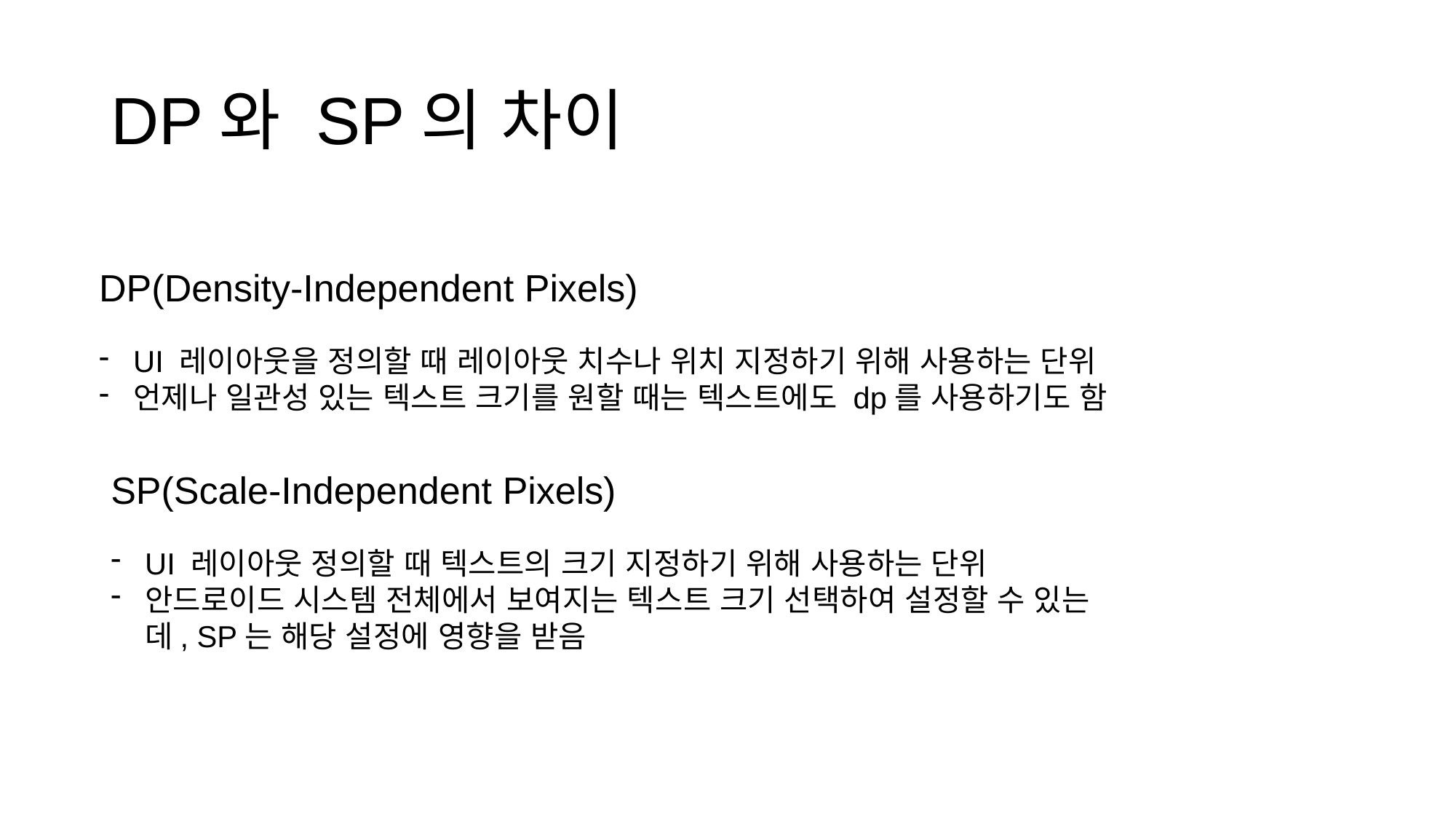

# DP와 SP의 차이
DP(Density-Independent Pixels)

UI 레이아웃을 정의할 때 레이아웃 치수나 위치 지정하기 위해 사용하는 단위
언제나 일관성 있는 텍스트 크기를 원할 때는 텍스트에도 dp를 사용하기도 함
SP(Scale-Independent Pixels)

UI 레이아웃 정의할 때 텍스트의 크기 지정하기 위해 사용하는 단위
안드로이드 시스템 전체에서 보여지는 텍스트 크기 선택하여 설정할 수 있는데, SP는 해당 설정에 영향을 받음